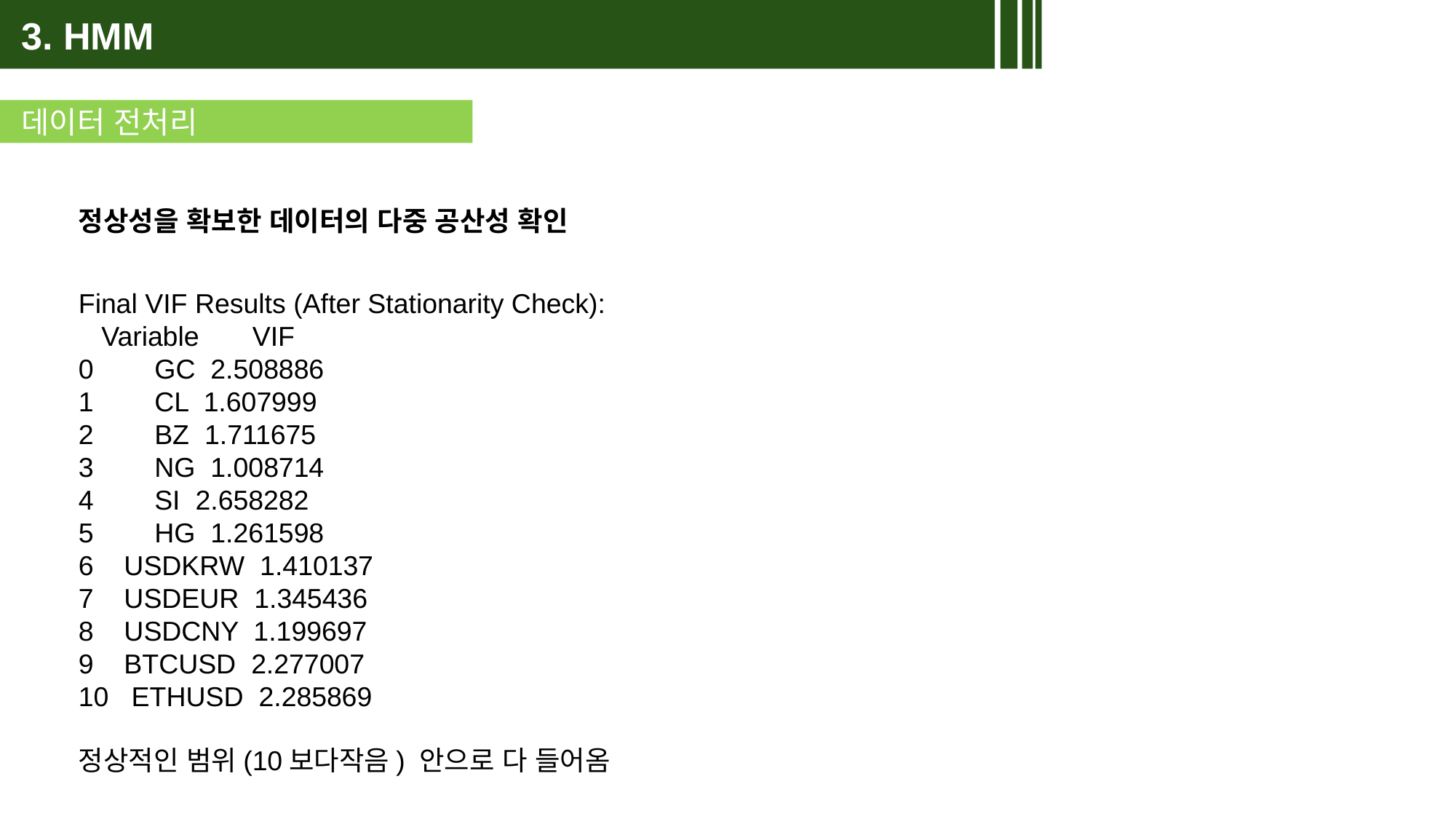

3. HMM

데이터 전처리
정상성을 확보한 데이터의 다중 공산성 확인
Final VIF Results (After Stationarity Check):
   Variable       VIF
0        GC  2.508886
1        CL  1.607999
2        BZ  1.711675
3        NG  1.008714
4        SI  2.658282
5        HG  1.261598
6    USDKRW  1.410137
7    USDEUR  1.345436
8    USDCNY  1.199697
9    BTCUSD  2.277007
10   ETHUSD  2.285869
정상적인 범위(10보다작음) 안으로 다 들어옴